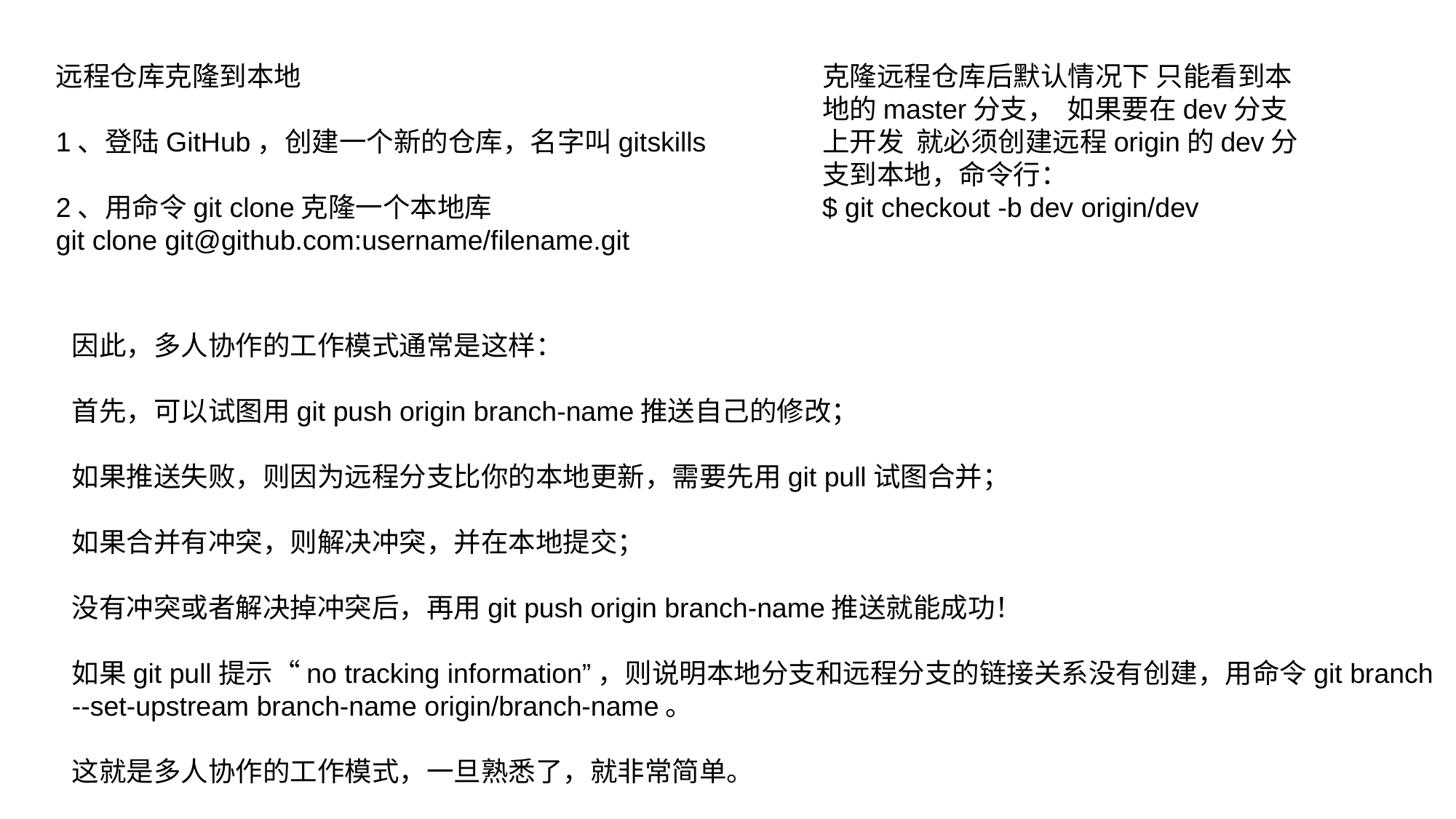

远程仓库克隆到本地

1、登陆GitHub，创建一个新的仓库，名字叫gitskills

2、用命令git clone克隆一个本地库
git clone git@github.com:username/filename.git
克隆远程仓库后默认情况下 只能看到本地的master分支，  如果要在dev分支上开发  就必须创建远程origin的dev分支到本地，命令行：
$ git checkout -b dev origin/dev
因此，多人协作的工作模式通常是这样：

首先，可以试图用git push origin branch-name推送自己的修改；

如果推送失败，则因为远程分支比你的本地更新，需要先用git pull试图合并；

如果合并有冲突，则解决冲突，并在本地提交；

没有冲突或者解决掉冲突后，再用git push origin branch-name推送就能成功！

如果git pull提示“no tracking information”，则说明本地分支和远程分支的链接关系没有创建，用命令git branch --set-upstream branch-name origin/branch-name。

这就是多人协作的工作模式，一旦熟悉了，就非常简单。